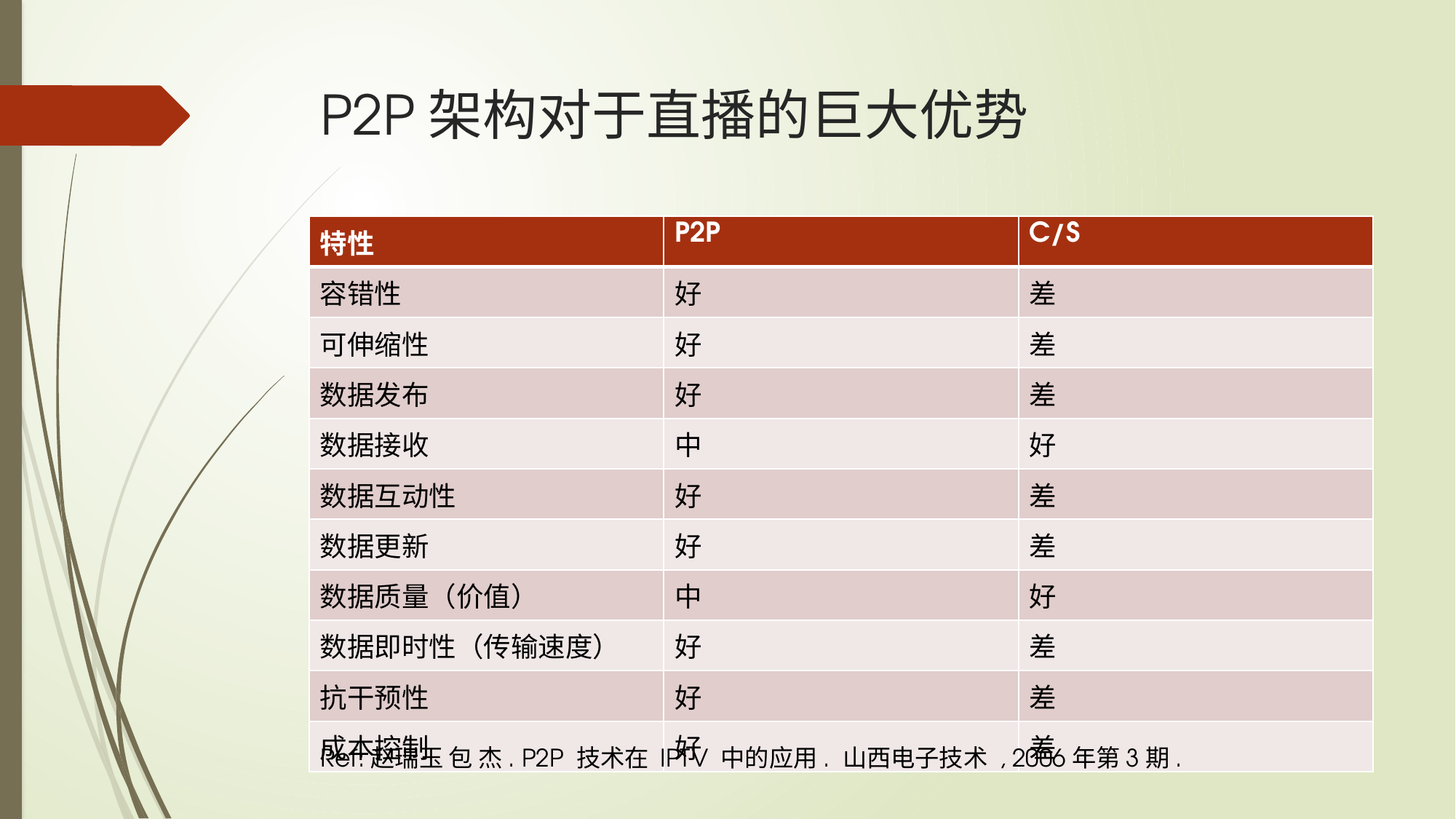

# P2P架构对于直播的巨大优势
| 特性 | P2P | C/S |
| --- | --- | --- |
| 容错性 | 好 | 差 |
| 可伸缩性 | 好 | 差 |
| 数据发布 | 好 | 差 |
| 数据接收 | 中 | 好 |
| 数据互动性 | 好 | 差 |
| 数据更新 | 好 | 差 |
| 数据质量（价值） | 中 | 好 |
| 数据即时性（传输速度） | 好 | 差 |
| 抗干预性 | 好 | 差 |
| 成本控制 | 好 | 差 |
Ref:赵瑞玉 包 杰. P2P 技术在 IPTV 中的应用. 山西电子技术 , 2006年第3期.